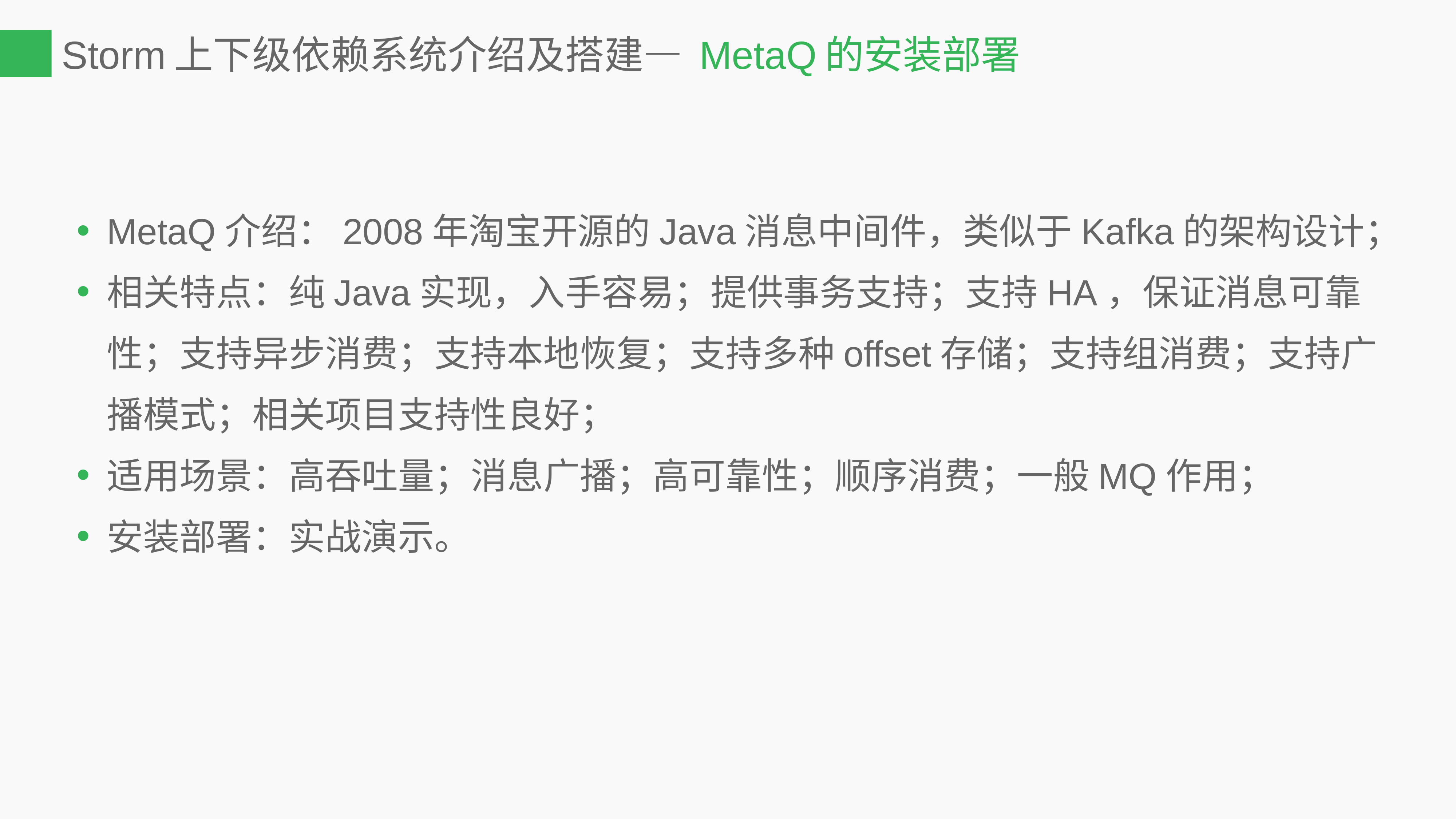

# Storm上下级依赖系统介绍及搭建— MetaQ的安装部署
MetaQ介绍：2008年淘宝开源的Java消息中间件，类似于Kafka的架构设计；
相关特点：纯Java实现，入手容易；提供事务支持；支持HA，保证消息可靠性；支持异步消费；支持本地恢复；支持多种offset存储；支持组消费；支持广播模式；相关项目支持性良好；
适用场景：高吞吐量；消息广播；高可靠性；顺序消费；一般MQ作用；
安装部署：实战演示。